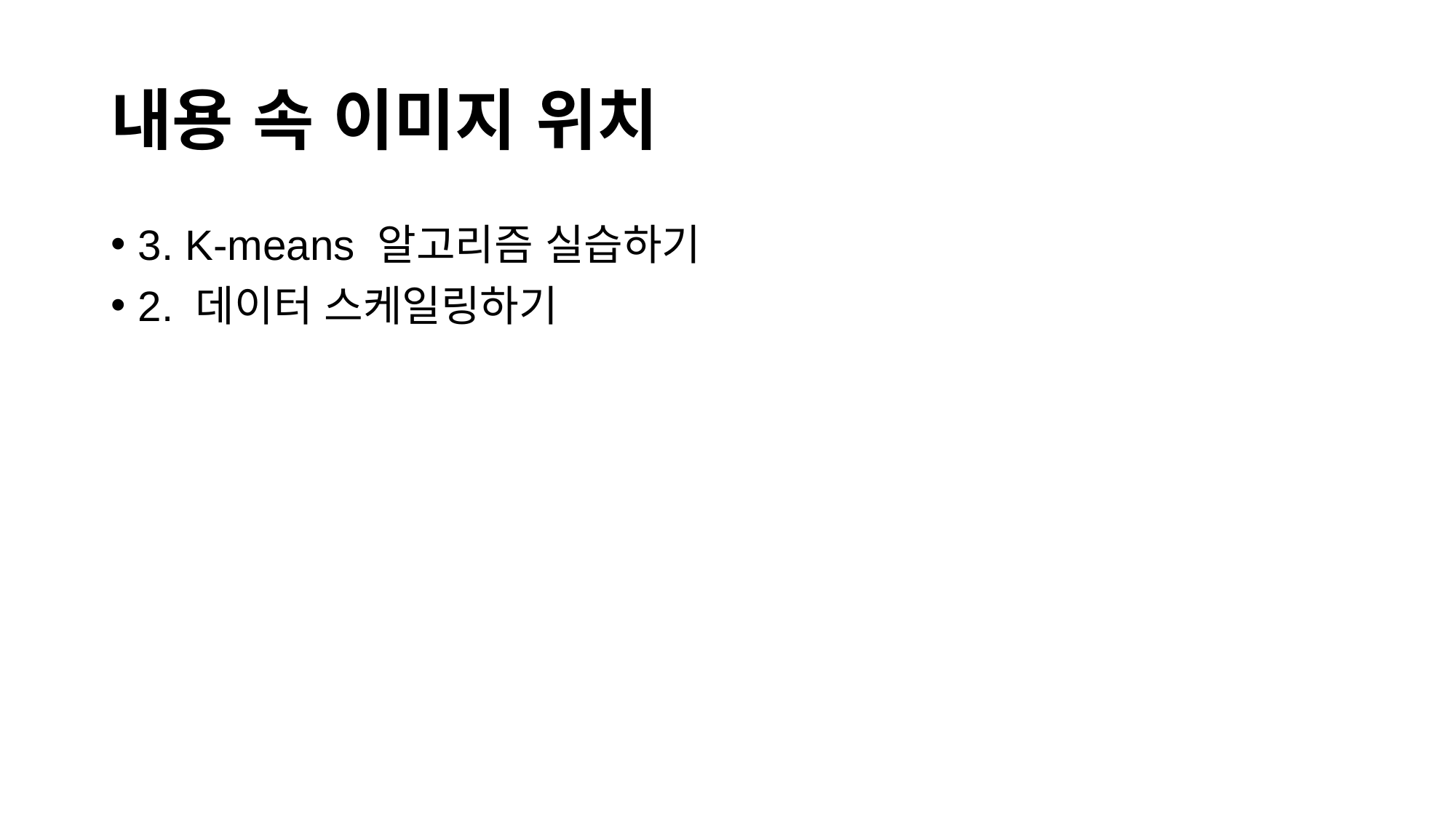

# 내용 속 이미지 위치
3. K-means 알고리즘 실습하기
2. 데이터 스케일링하기